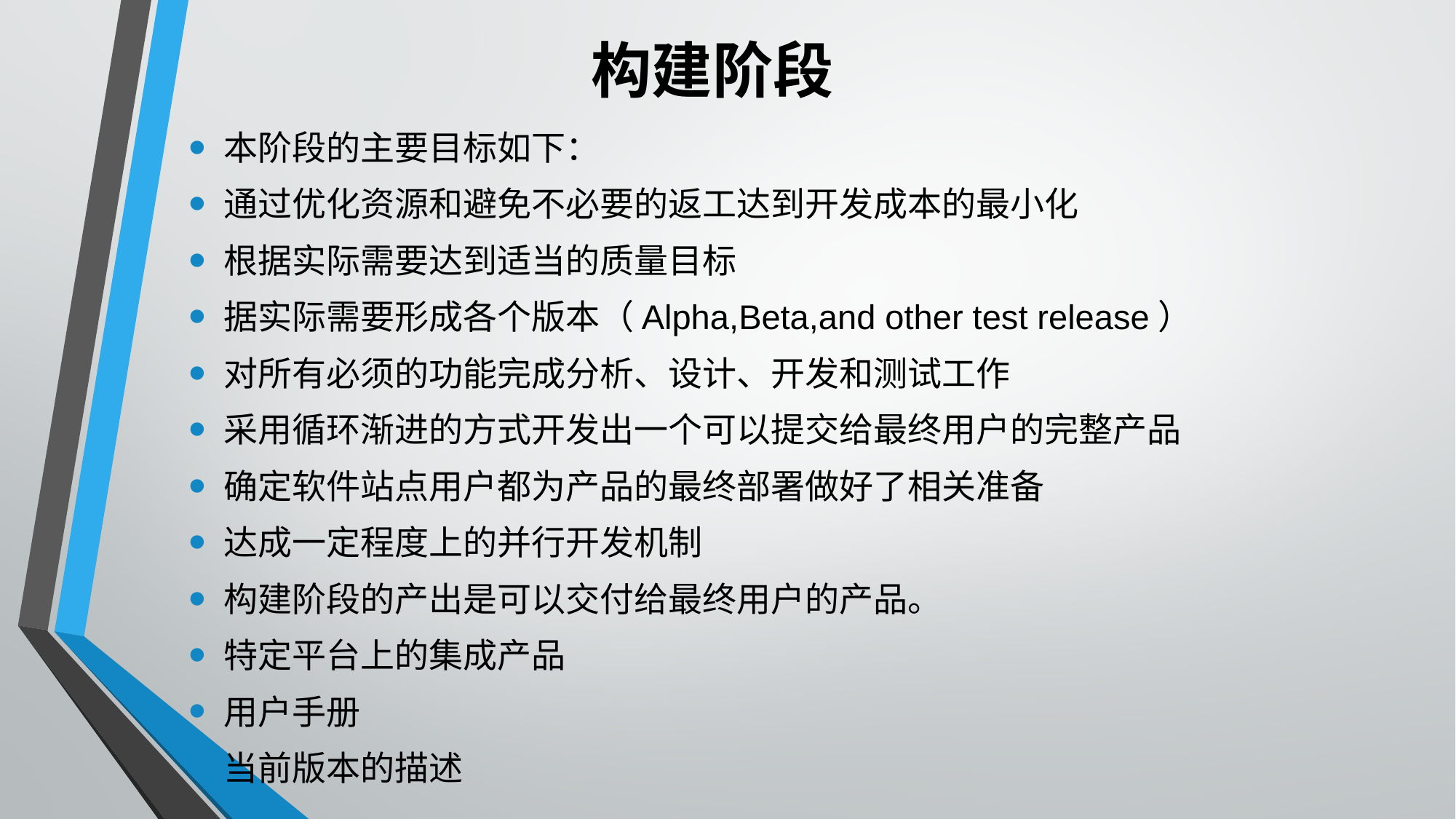

# 构建阶段
本阶段的主要目标如下：
通过优化资源和避免不必要的返工达到开发成本的最小化
根据实际需要达到适当的质量目标
据实际需要形成各个版本（Alpha,Beta,and other test release）
对所有必须的功能完成分析、设计、开发和测试工作
采用循环渐进的方式开发出一个可以提交给最终用户的完整产品
确定软件站点用户都为产品的最终部署做好了相关准备
达成一定程度上的并行开发机制
构建阶段的产出是可以交付给最终用户的产品。
特定平台上的集成产品
用户手册
当前版本的描述